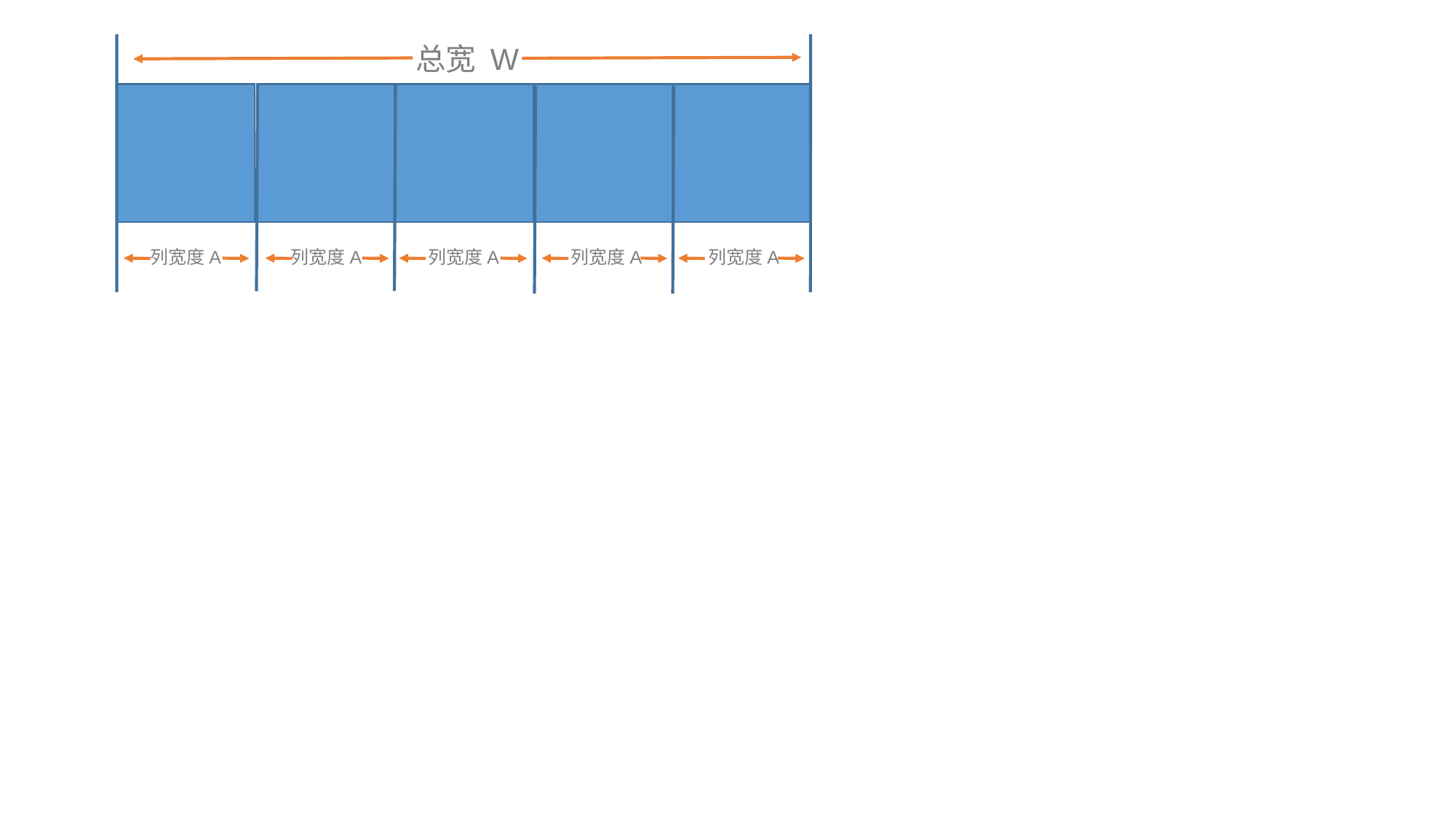

总宽 W

列宽度A
列宽度A
列宽度A
列宽度A
列宽度A